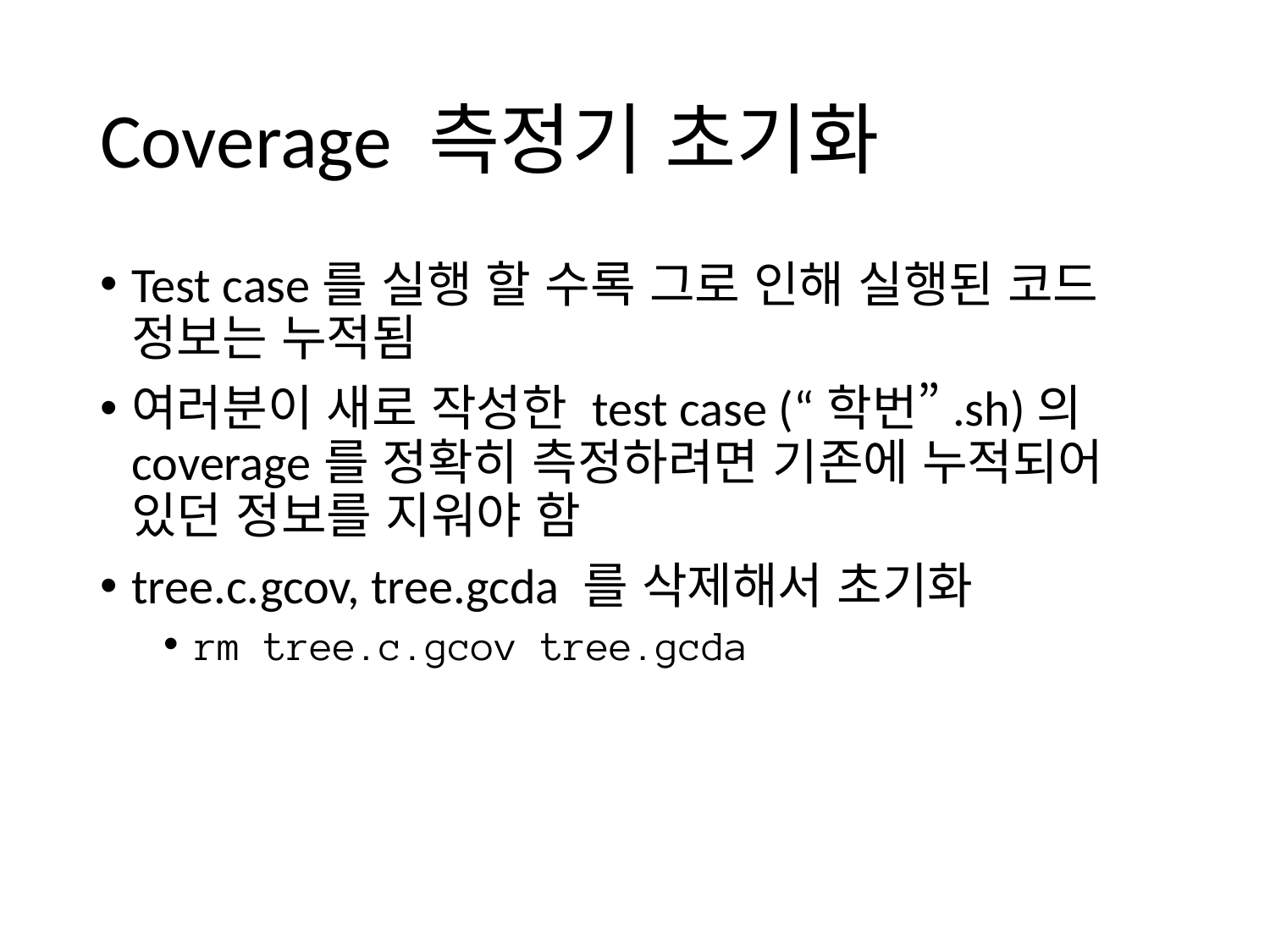

# Coverage 측정기 초기화
Test case를 실행 할 수록 그로 인해 실행된 코드 정보는 누적됨
여러분이 새로 작성한 test case (“학번”.sh)의 coverage를 정확히 측정하려면 기존에 누적되어 있던 정보를 지워야 함
tree.c.gcov, tree.gcda 를 삭제해서 초기화
rm tree.c.gcov tree.gcda